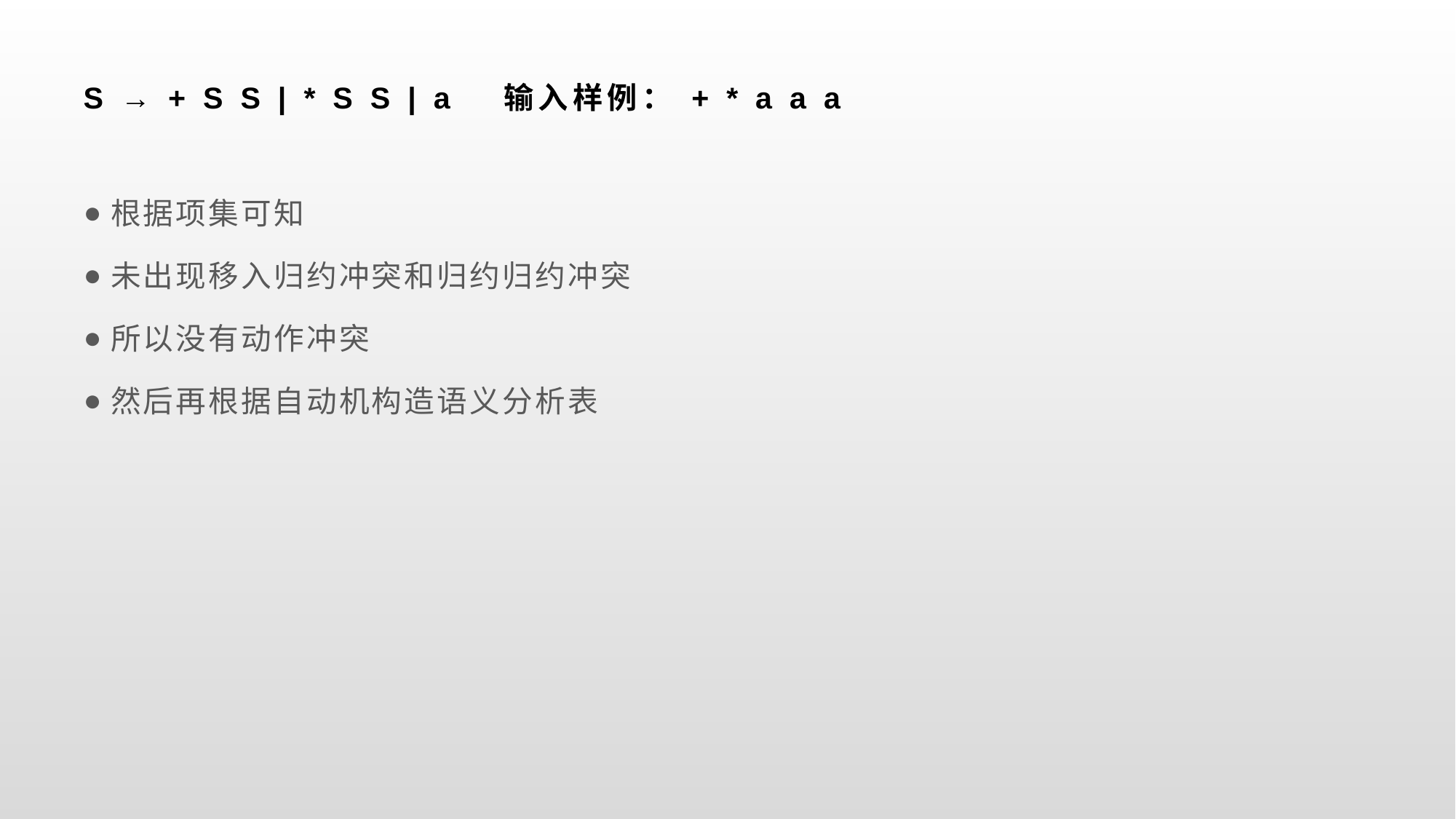

# S → + S S | * S S | a	输入样例： + * a a a
根据项集可知
未出现移入归约冲突和归约归约冲突
所以没有动作冲突
然后再根据自动机构造语义分析表